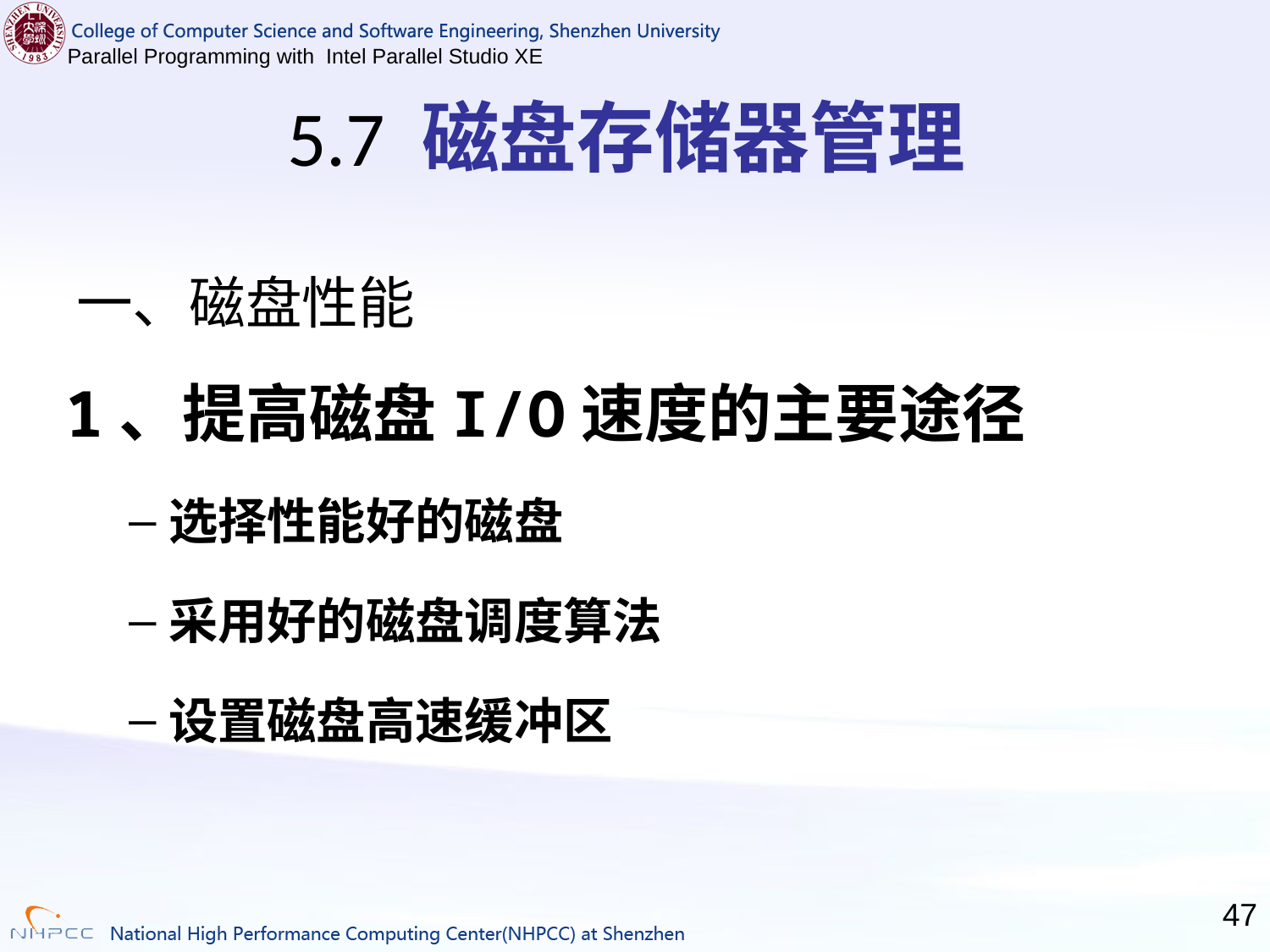

5.7 磁盘存储器管理
# 一、磁盘性能
1、提高磁盘I/O速度的主要途径
选择性能好的磁盘
采用好的磁盘调度算法
设置磁盘高速缓冲区
47